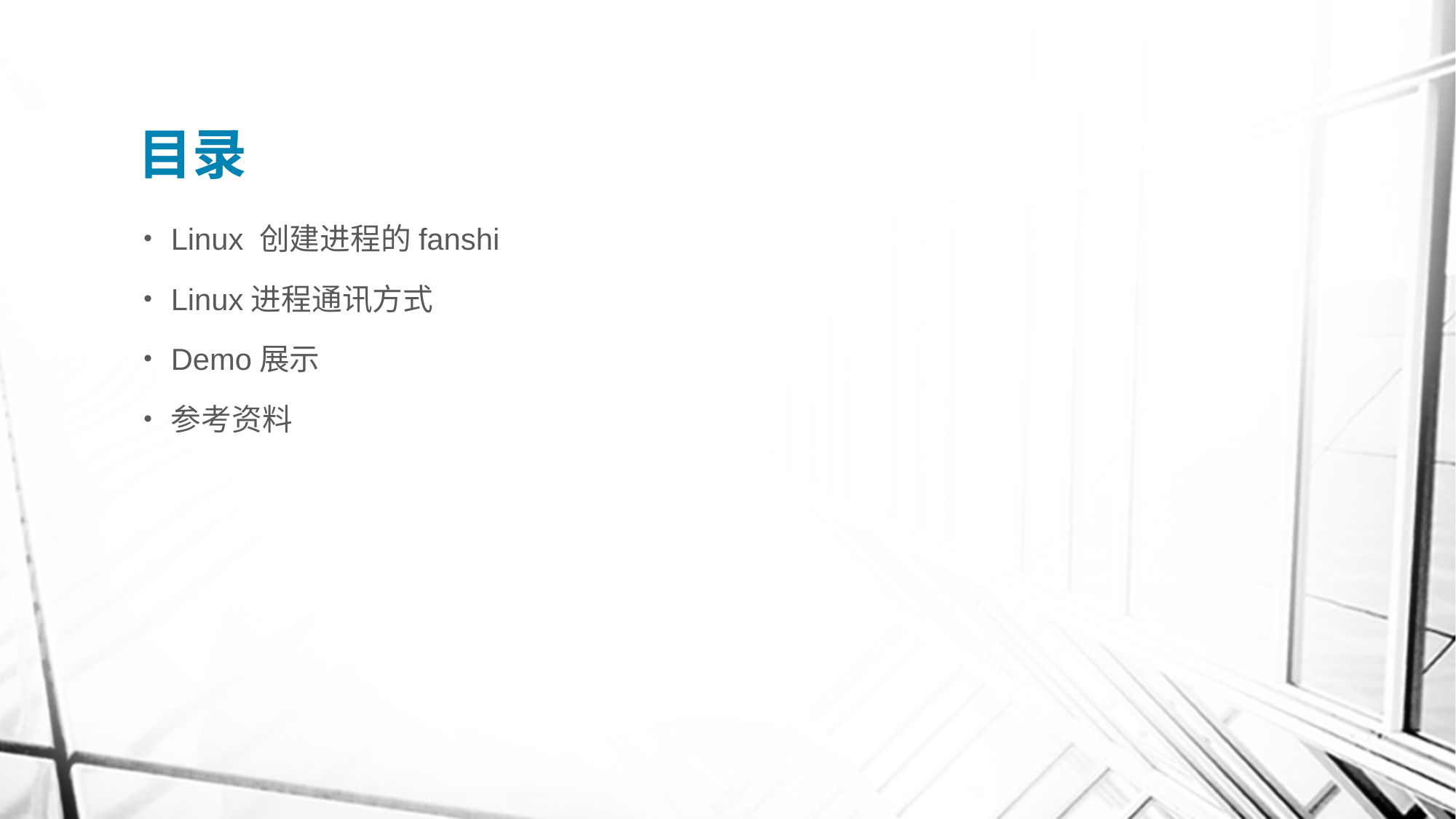

# 目录
Linux 创建进程的fanshi
Linux进程通讯方式
Demo展示
参考资料